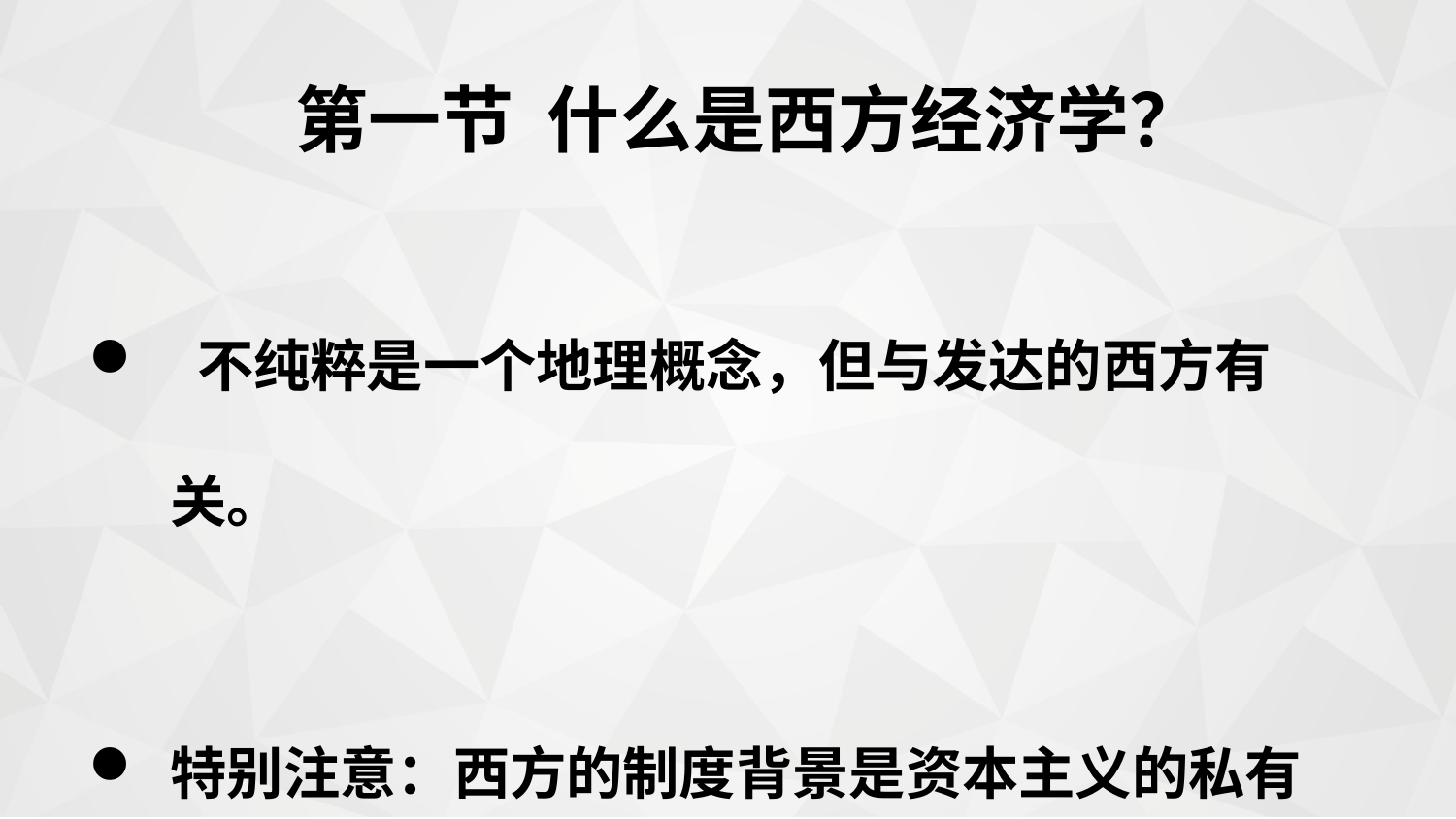

# 第一节  什么是西方经济学？
 不纯粹是一个地理概念，但与发达的西方有关。

特别注意：西方的制度背景是资本主义的私有制。

6